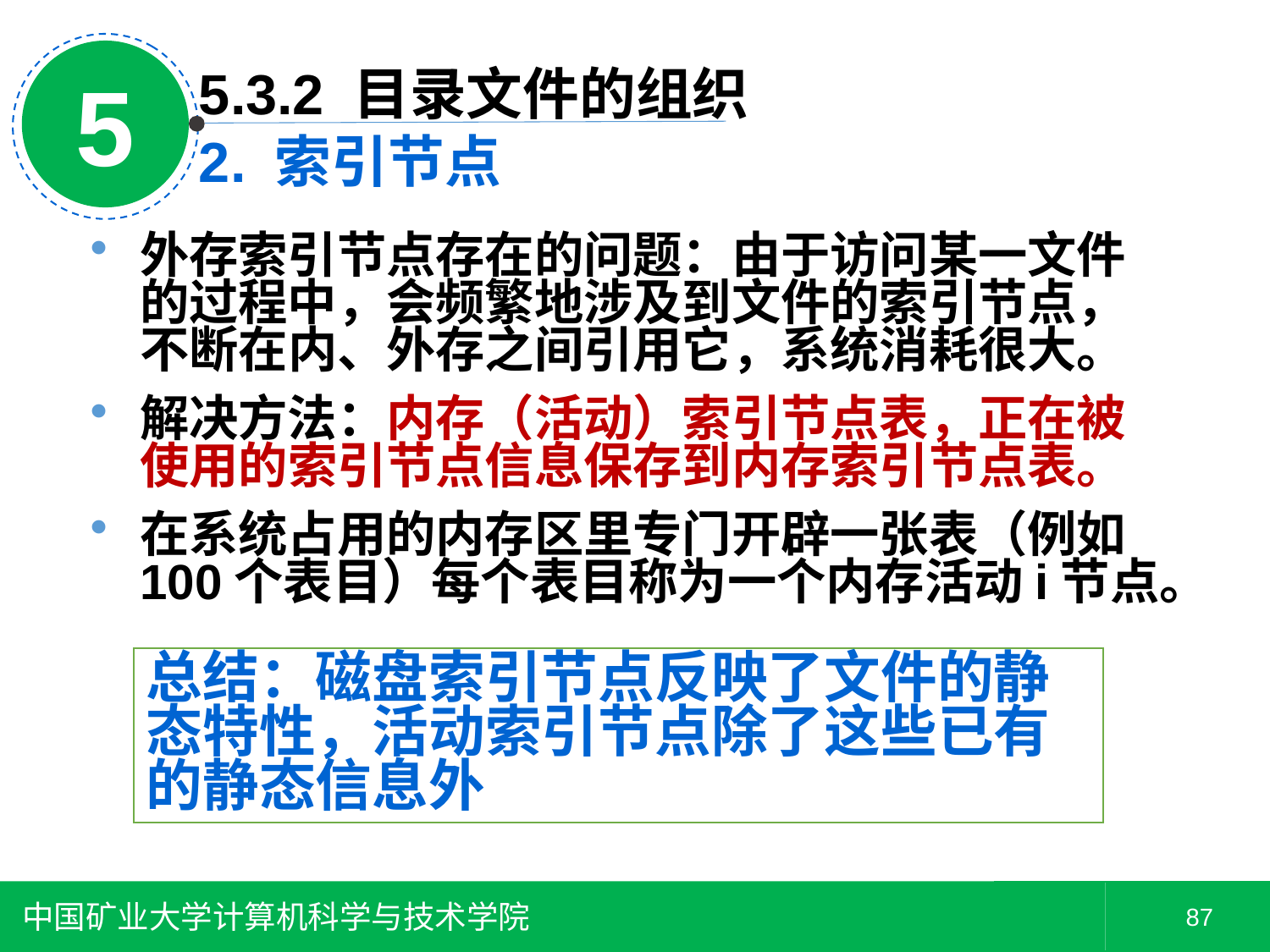

5
5.3.2 目录文件的组织
2. 索引节点

外存索引节点存在的问题：由于访问某一文件的过程中，会频繁地涉及到文件的索引节点，不断在内、外存之间引用它，系统消耗很大。
解决方法：内存（活动）索引节点表，正在被使用的索引节点信息保存到内存索引节点表。
在系统占用的内存区里专门开辟一张表（例如100个表目）每个表目称为一个内存活动i节点。
总结：磁盘索引节点反映了文件的静态特性，活动索引节点除了这些已有的静态信息外